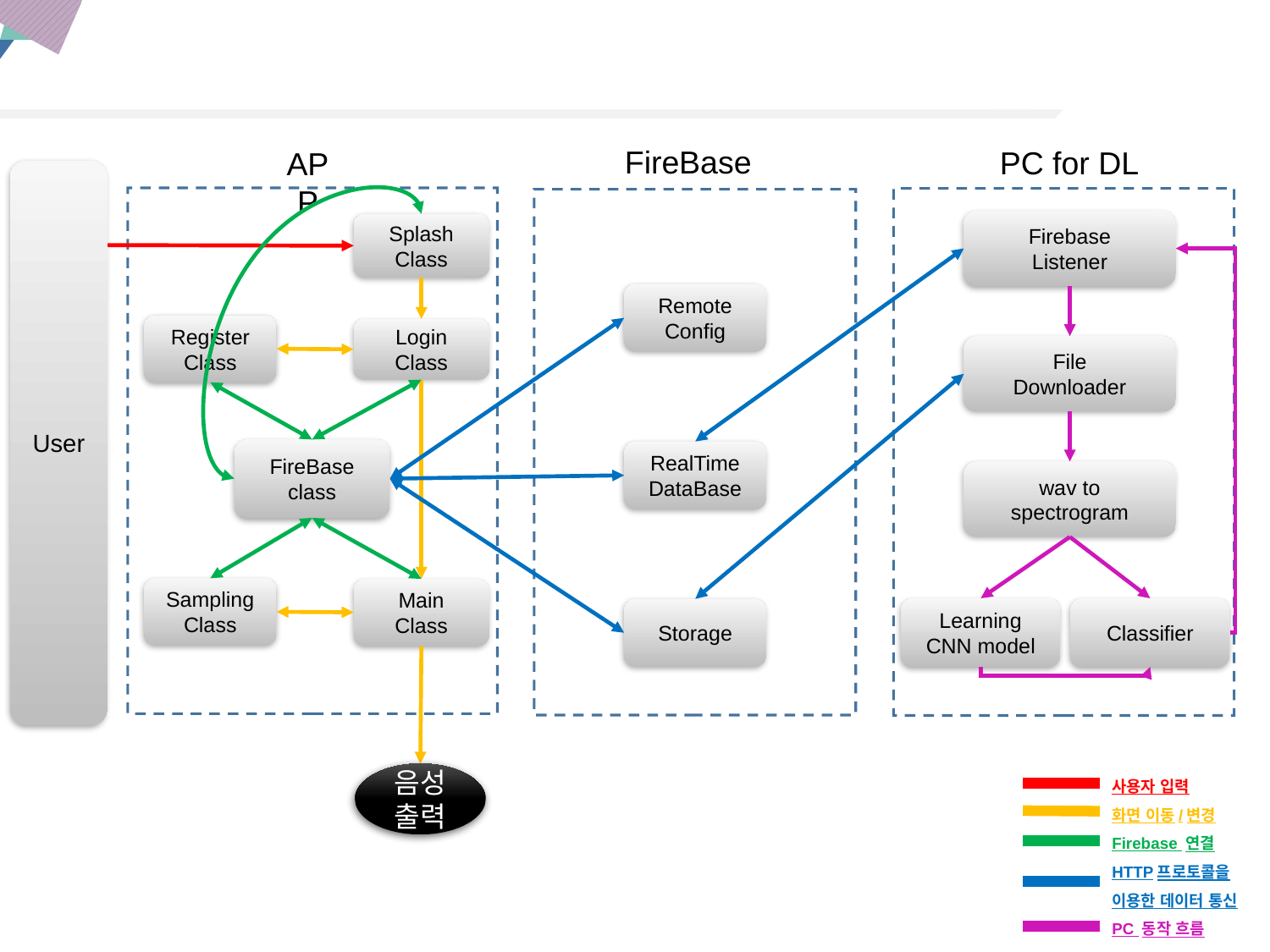

FireBase

Remote
Config
RealTime
DataBase
Storage
PC for DL

Firebase
Listener
File
Downloader
wav to spectrogram
Learning
CNN model
Classifier
APP

Splash
Class
Register
Class
Login
Class
Sampling
Class
Main
Class
음성
출력
FireBase
class
User
사용자 입력
화면 이동/변경
Firebase 연결
HTTP프로토콜을
이용한 데이터 통신
PC 동작 흐름